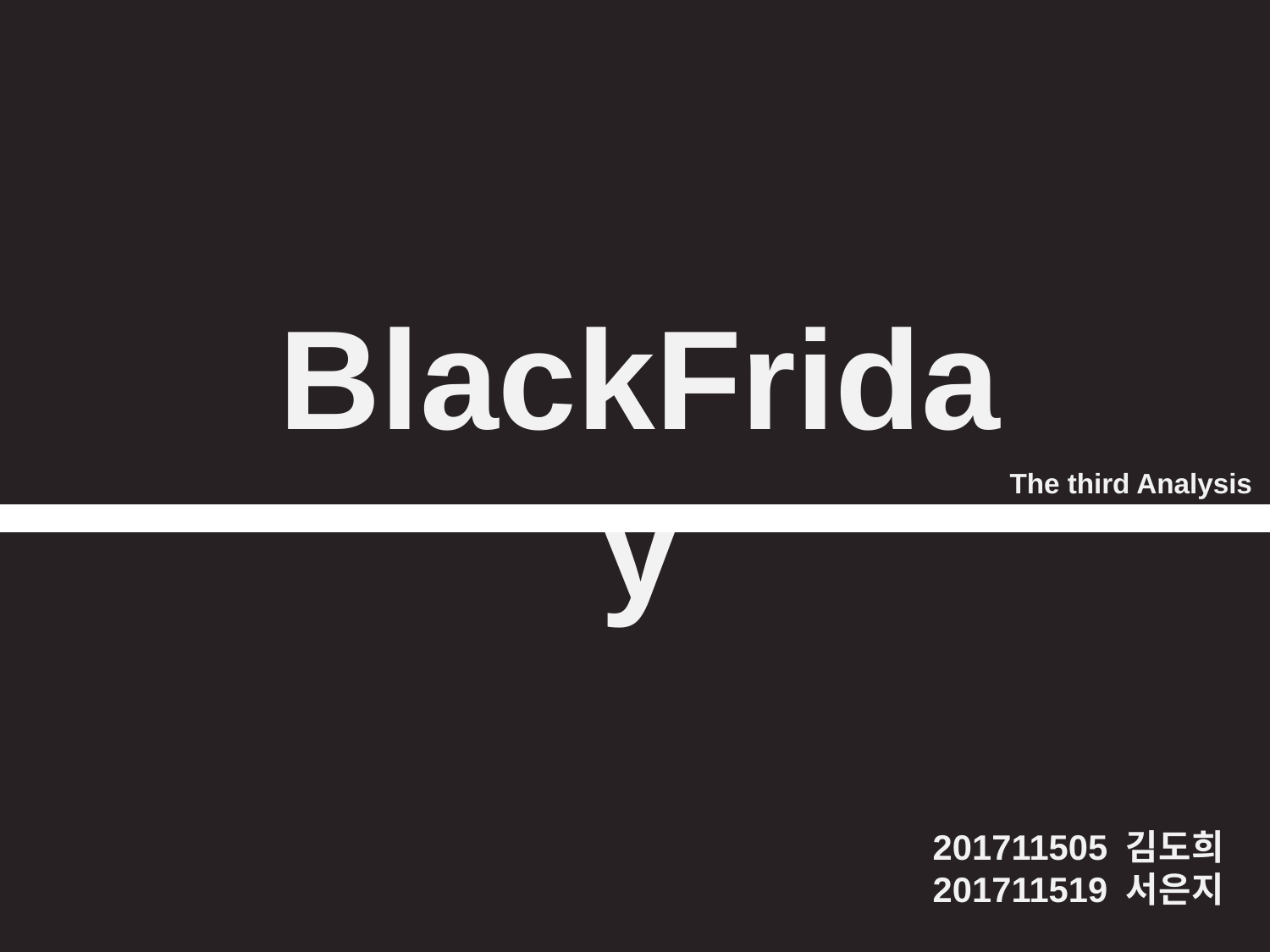

BlackFriday
The third Analysis

201711505 김도희
201711519 서은지